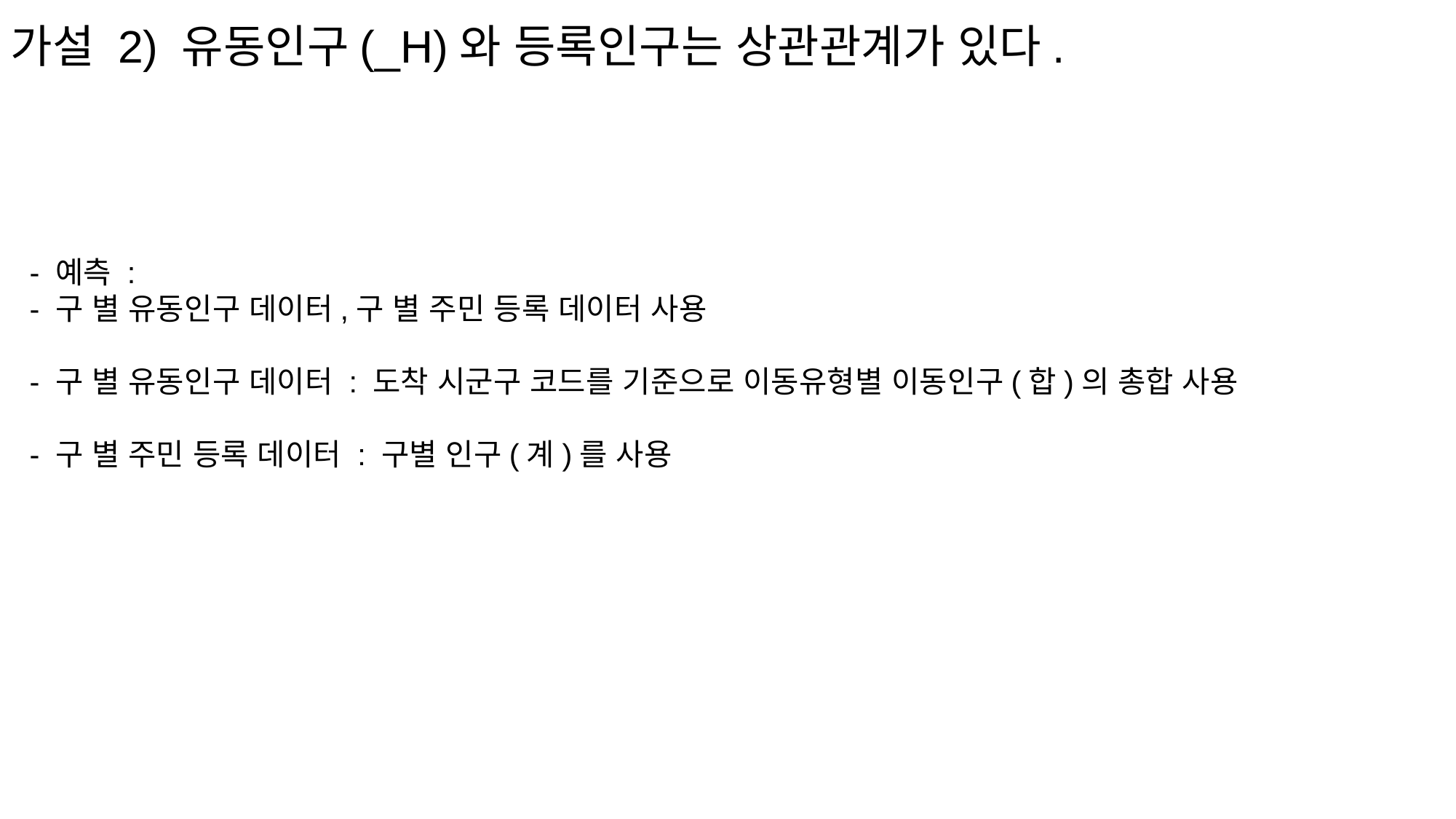

가설 2) 유동인구(_H)와 등록인구는 상관관계가 있다.
- 예측 :
- 구 별 유동인구 데이터,구 별 주민 등록 데이터 사용

- 구 별 유동인구 데이터 : 도착 시군구 코드를 기준으로 이동유형별 이동인구(합)의 총합 사용
- 구 별 주민 등록 데이터 : 구별 인구(계)를 사용